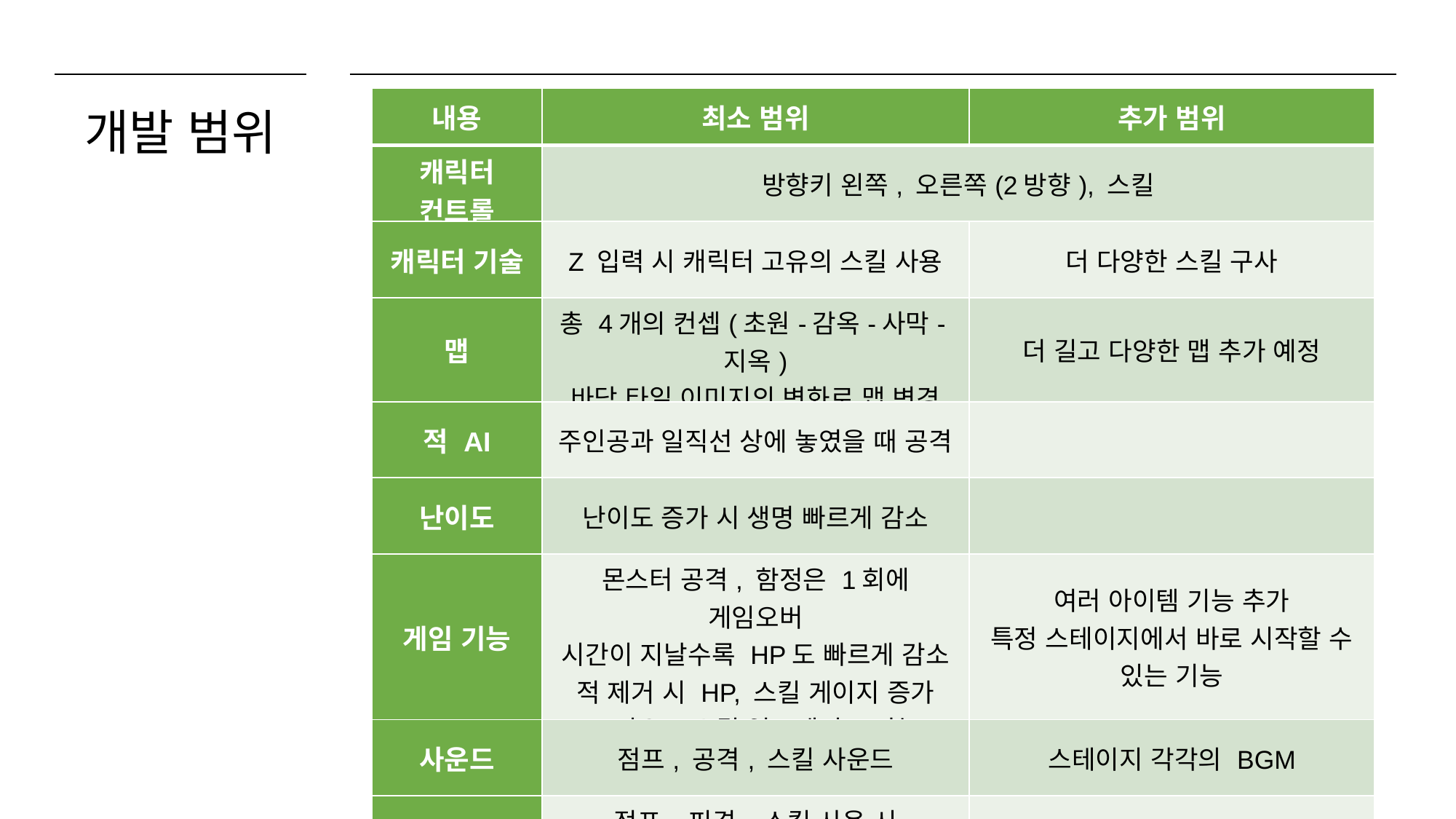

| 내용 | 최소 범위 | 추가 범위 |
| --- | --- | --- |
| 캐릭터 컨트롤 | 방향키 왼쪽, 오른쪽(2방향), 스킬 |  |
| 캐릭터 기술 | Z 입력 시 캐릭터 고유의 스킬 사용 | 더 다양한 스킬 구사 |
| 맵 | 총 4개의 컨셉(초원-감옥-사막-지옥) 바닥 타일 이미지의 변화로 맵 변경 | 더 길고 다양한 맵 추가 예정 |
| 적 AI | 주인공과 일직선 상에 놓였을 때 공격 |  |
| 난이도 | 난이도 증가 시 생명 빠르게 감소 |  |
| 게임 기능 | 몬스터 공격, 함정은 1회에 게임오버 시간이 지날수록 HP도 빠르게 감소 적 제거 시 HP, 스킬 게이지 증가 코인으로 스킬 업그레이드 가능 | 여러 아이템 기능 추가 특정 스테이지에서 바로 시작할 수 있는 기능 |
| 사운드 | 점프, 공격, 스킬 사운드 | 스테이지 각각의 BGM |
| 애니메이션 | 점프, 피격, 스킬 사용 시 애니메이션 |  |
개발 범위